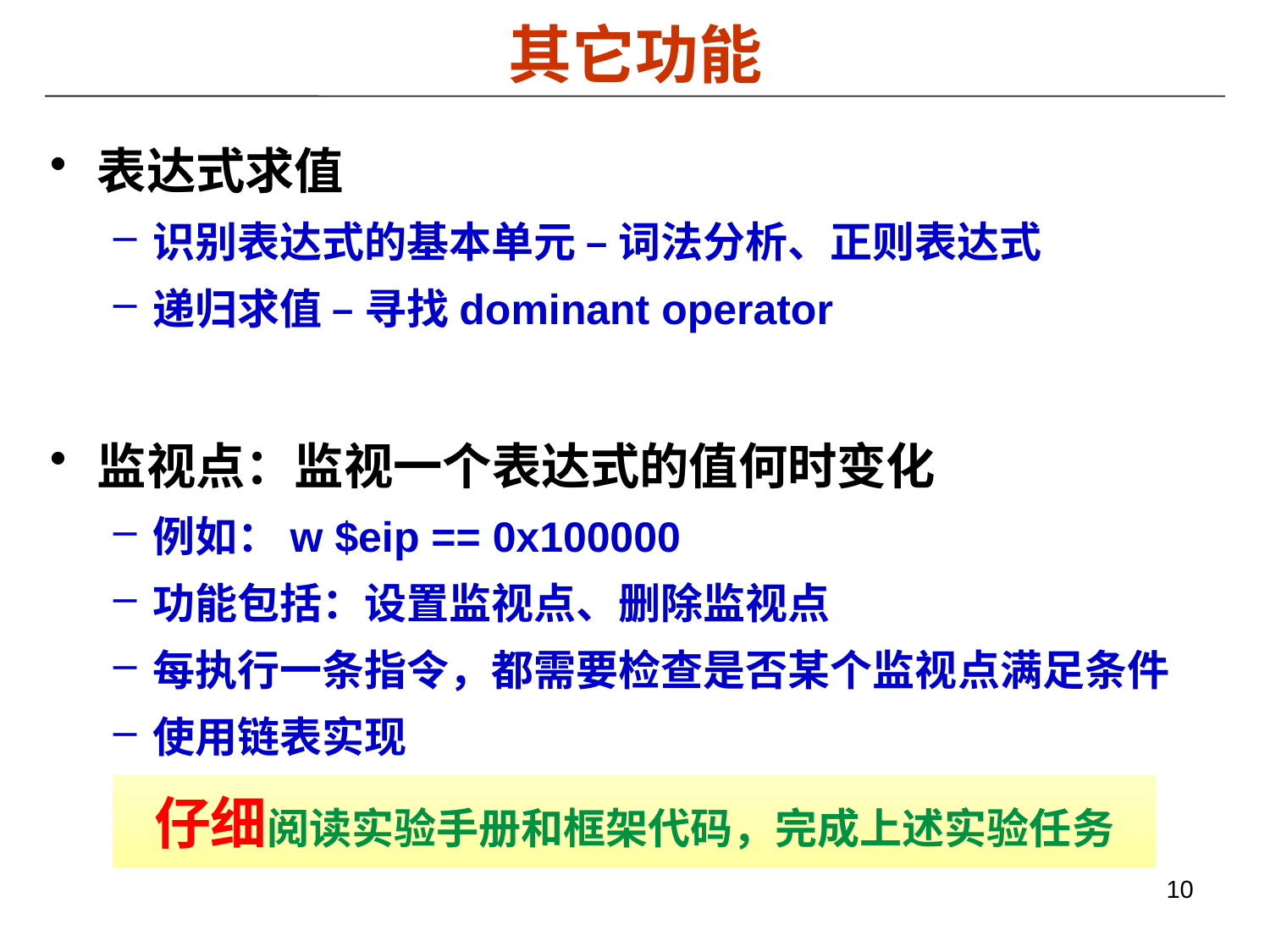

# 其它功能
表达式求值
识别表达式的基本单元 – 词法分析、正则表达式
递归求值 – 寻找dominant operator

监视点：监视一个表达式的值何时变化
例如：w $eip == 0x100000
功能包括：设置监视点、删除监视点
每执行一条指令，都需要检查是否某个监视点满足条件
使用链表实现
仔细阅读实验手册和框架代码，完成上述实验任务
10